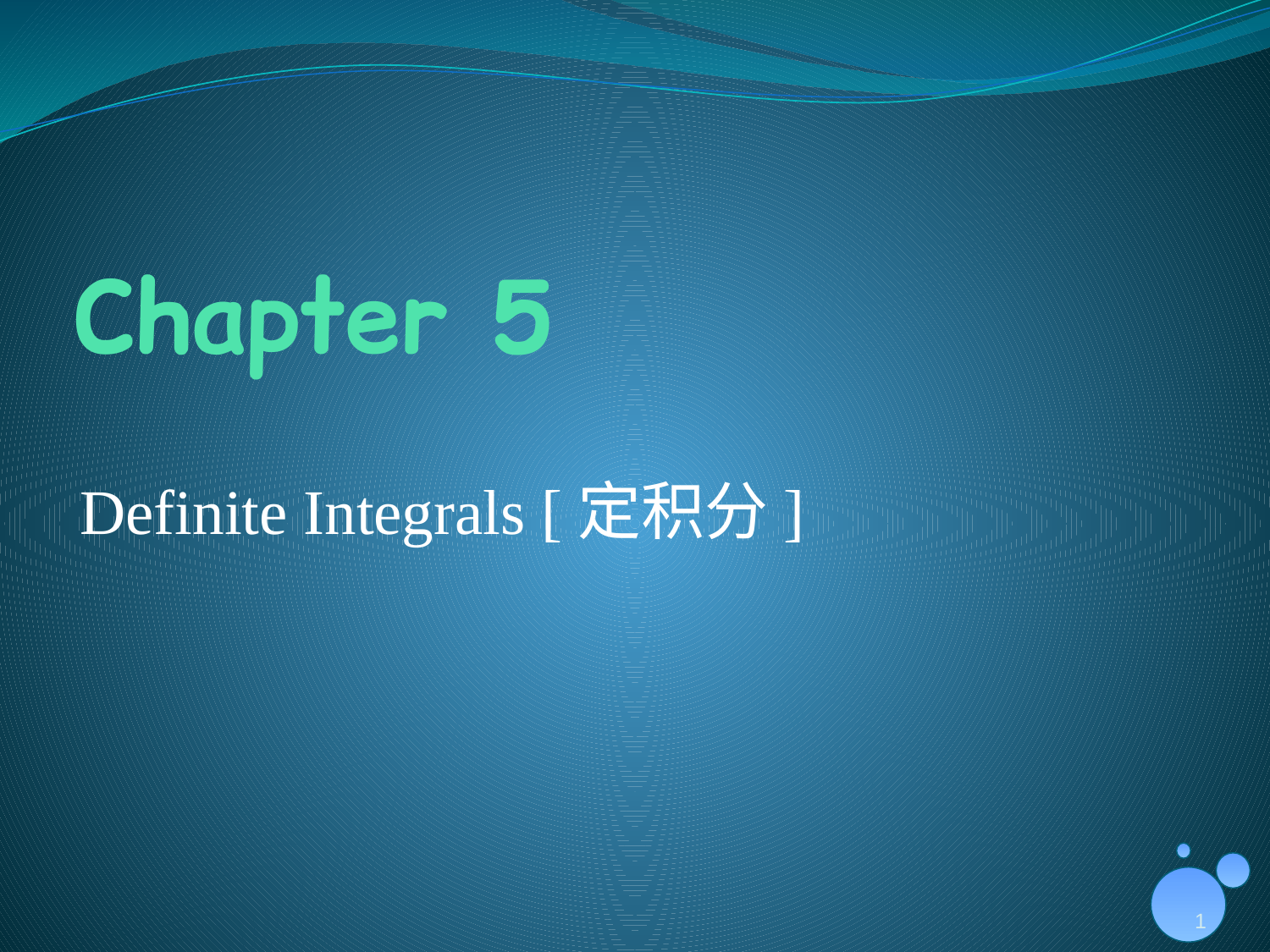

# Chapter 5

Definite Integrals [定积分]
1